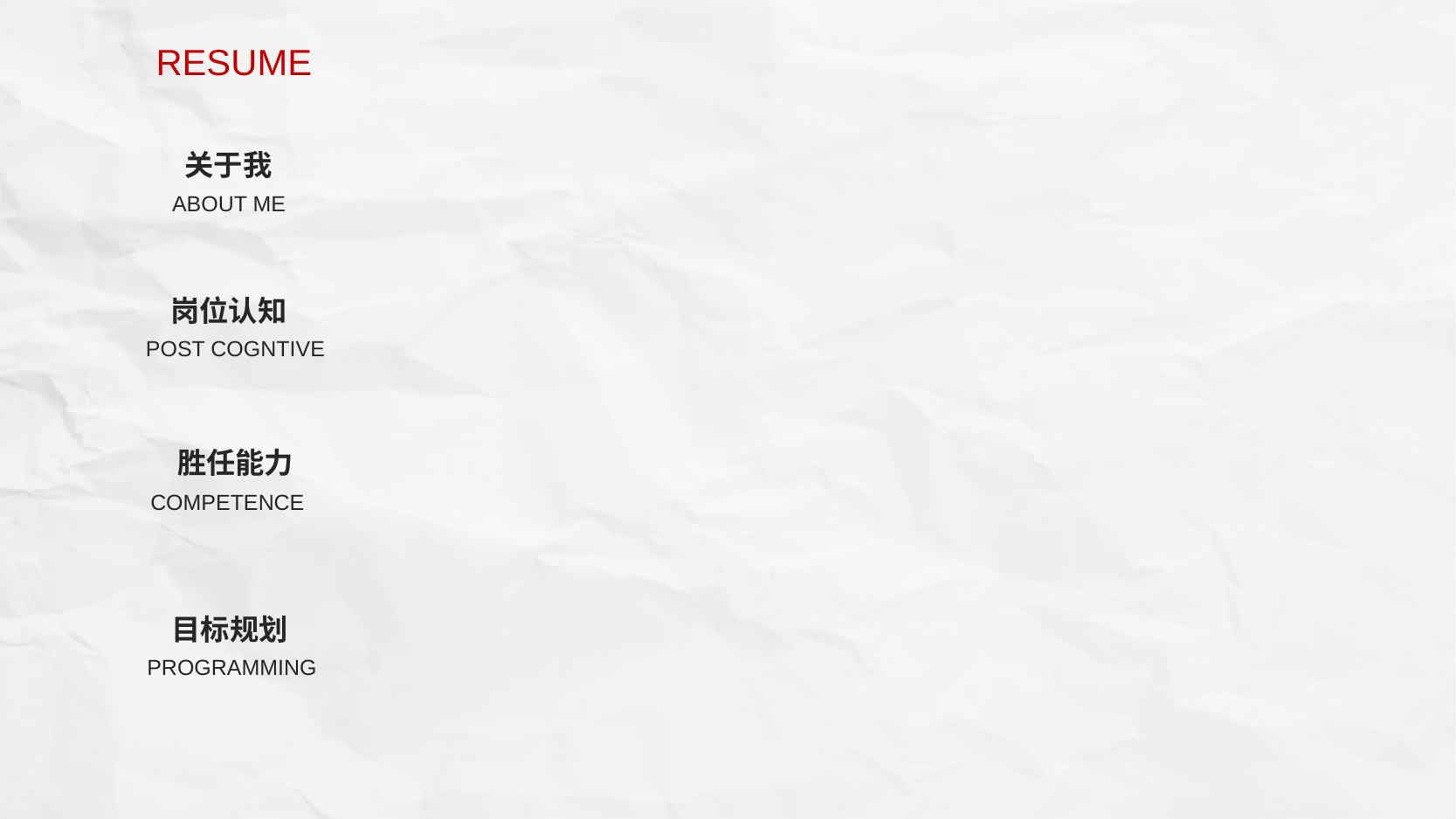

RESUME
关于我
ABOUT ME
岗位认知
POST COGNTIVE
胜任能力
COMPETENCE
目标规划
PROGRAMMING